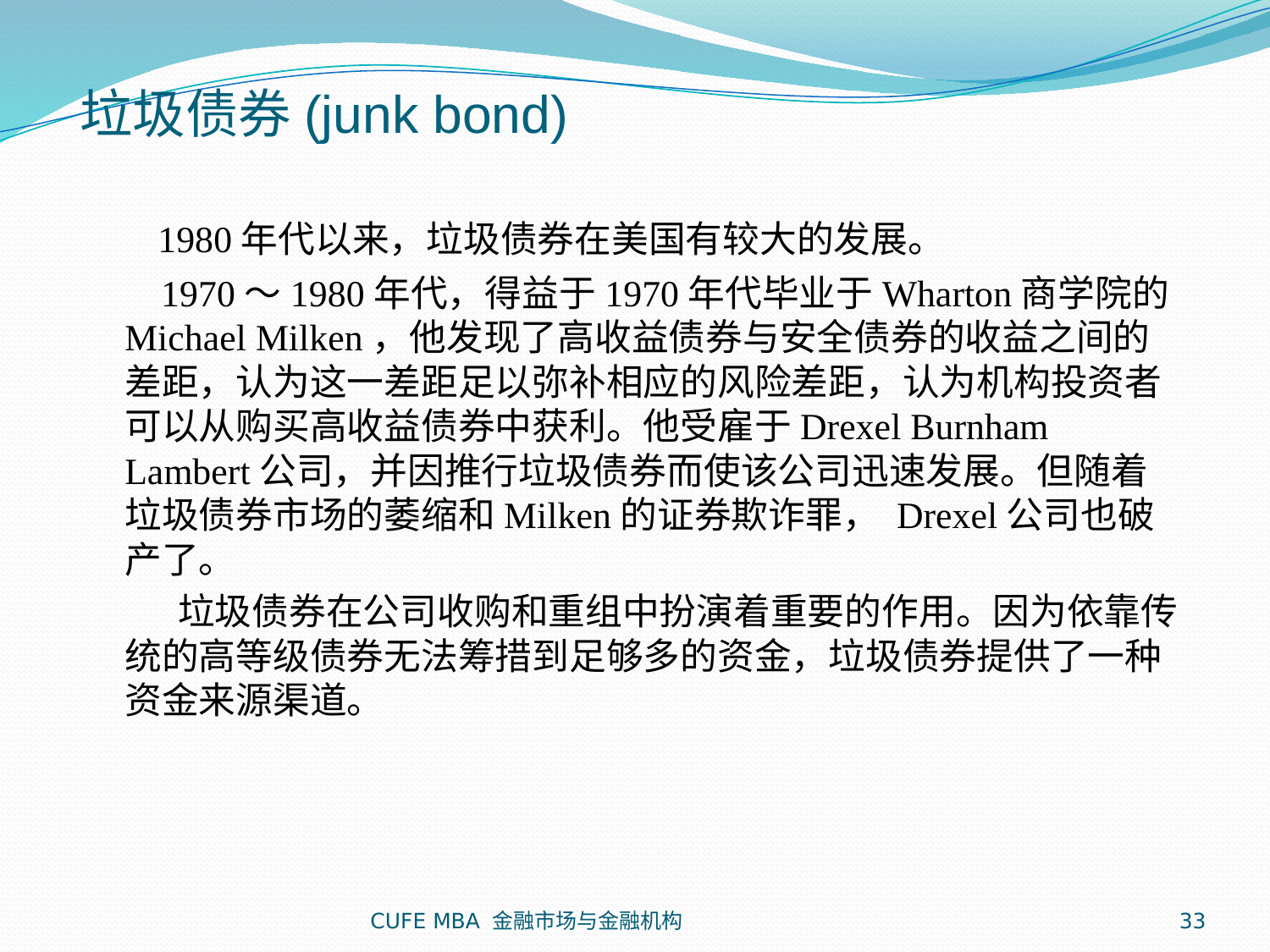

# 垃圾债券(junk bond)
      1980年代以来，垃圾债券在美国有较大的发展。
        1970～1980年代，得益于1970年代毕业于Wharton商学院的 Michael Milken，他发现了高收益债券与安全债券的收益之间的差距，认为这一差距足以弥补相应的风险差距，认为机构投资者可以从购买高收益债券中获利。他受雇于Drexel Burnham Lambert公司，并因推行垃圾债券而使该公司迅速发展。但随着垃圾债券市场的萎缩和Milken的证券欺诈罪， Drexel公司也破产了。
          垃圾债券在公司收购和重组中扮演着重要的作用。因为依靠传统的高等级债券无法筹措到足够多的资金，垃圾债券提供了一种资金来源渠道。
CUFE MBA 金融市场与金融机构
33